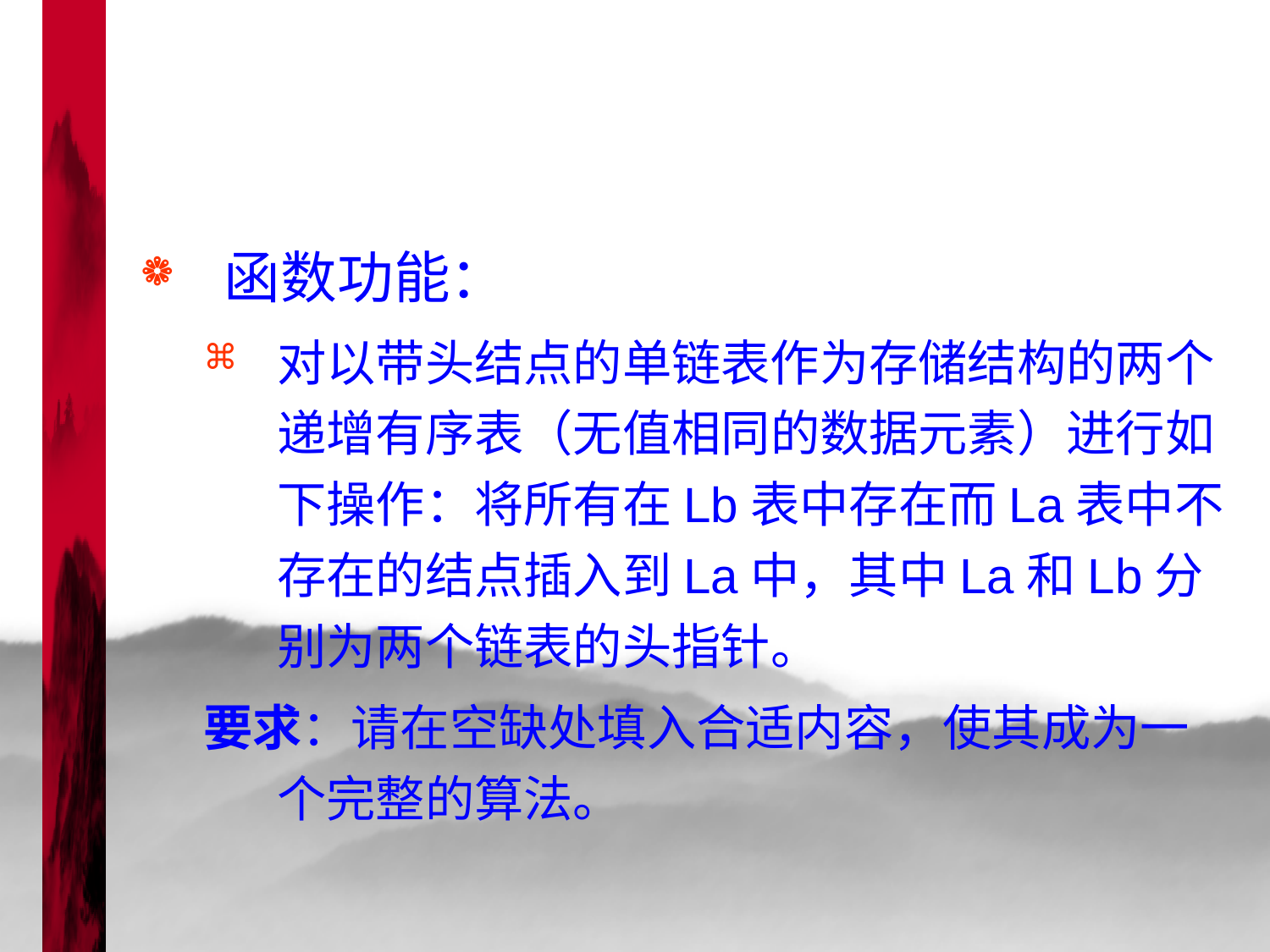

#
函数功能：
对以带头结点的单链表作为存储结构的两个递增有序表（无值相同的数据元素）进行如下操作：将所有在Lb表中存在而La表中不存在的结点插入到La中，其中La和Lb分别为两个链表的头指针。
要求：请在空缺处填入合适内容，使其成为一个完整的算法。